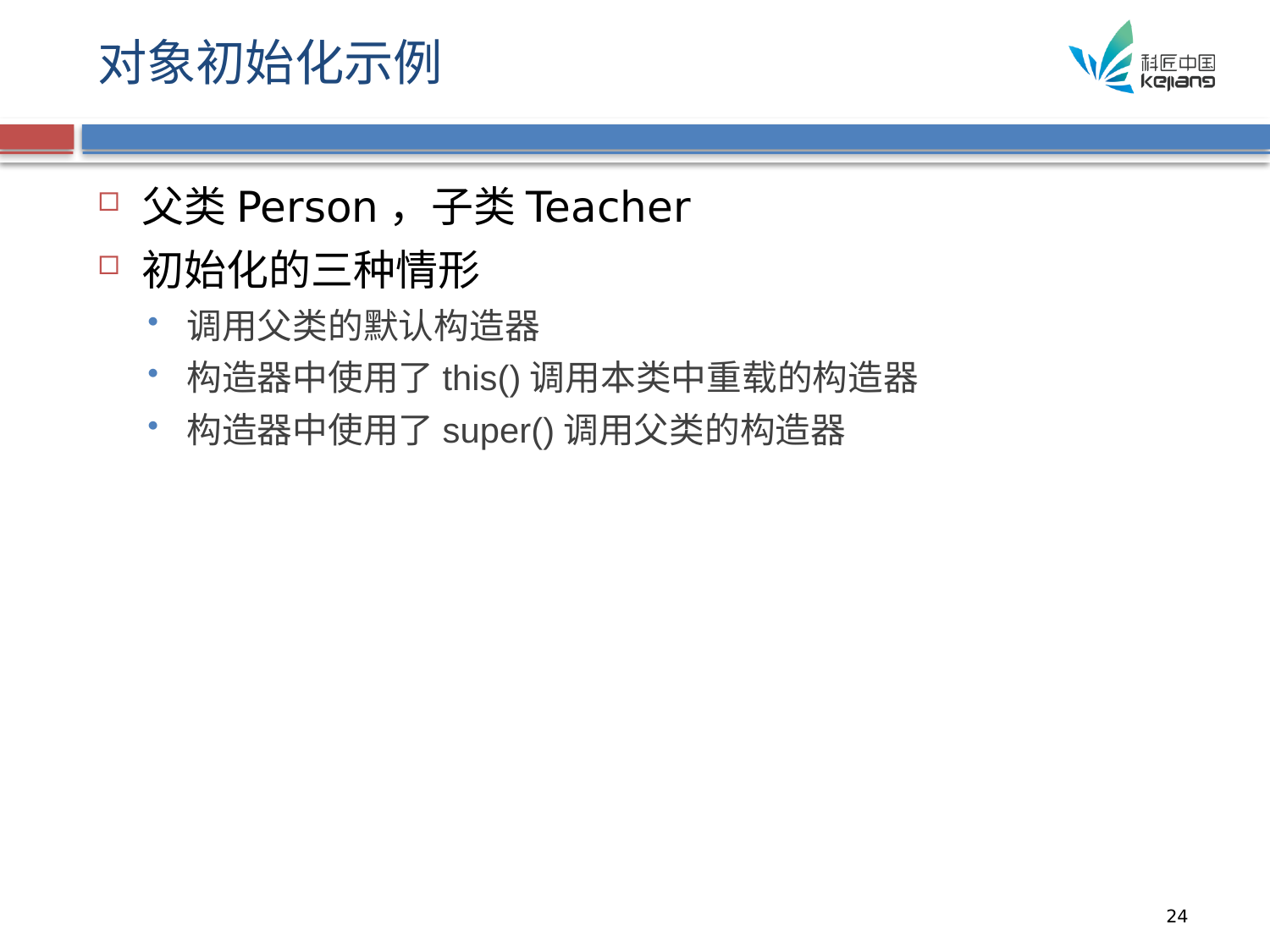

# 对象初始化示例
父类Person，子类Teacher
初始化的三种情形
调用父类的默认构造器
构造器中使用了this()调用本类中重载的构造器
构造器中使用了super()调用父类的构造器
24